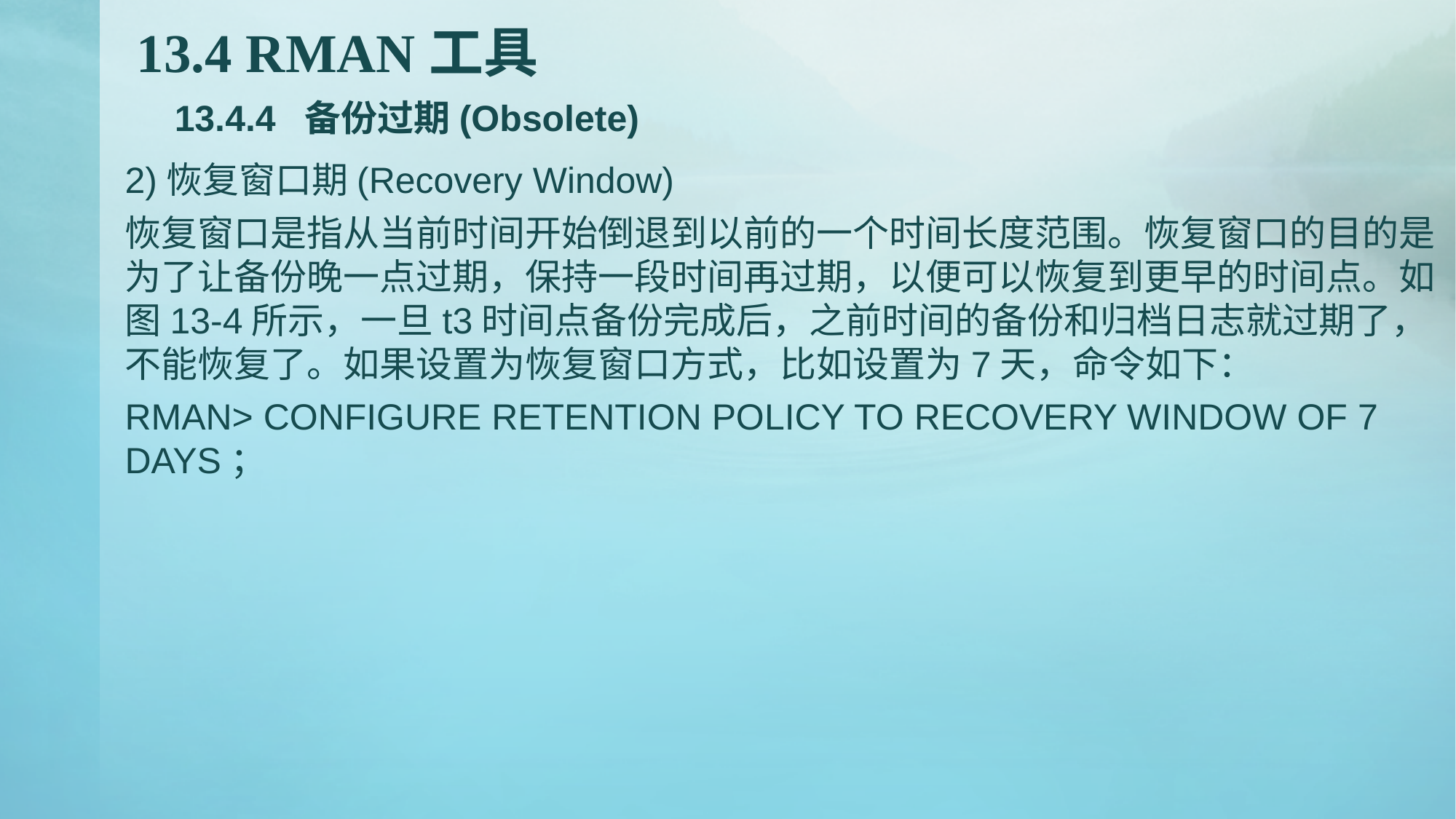

# 13.4 RMAN工具 13.4.4  备份过期(Obsolete)
2)恢复窗口期(Recovery Window)
恢复窗口是指从当前时间开始倒退到以前的一个时间长度范围。恢复窗口的目的是为了让备份晚一点过期，保持一段时间再过期，以便可以恢复到更早的时间点。如图13-4所示，一旦t3时间点备份完成后，之前时间的备份和归档日志就过期了，不能恢复了。如果设置为恢复窗口方式，比如设置为7天，命令如下：
RMAN> CONFIGURE RETENTION POLICY TO RECOVERY WINDOW OF 7 DAYS；